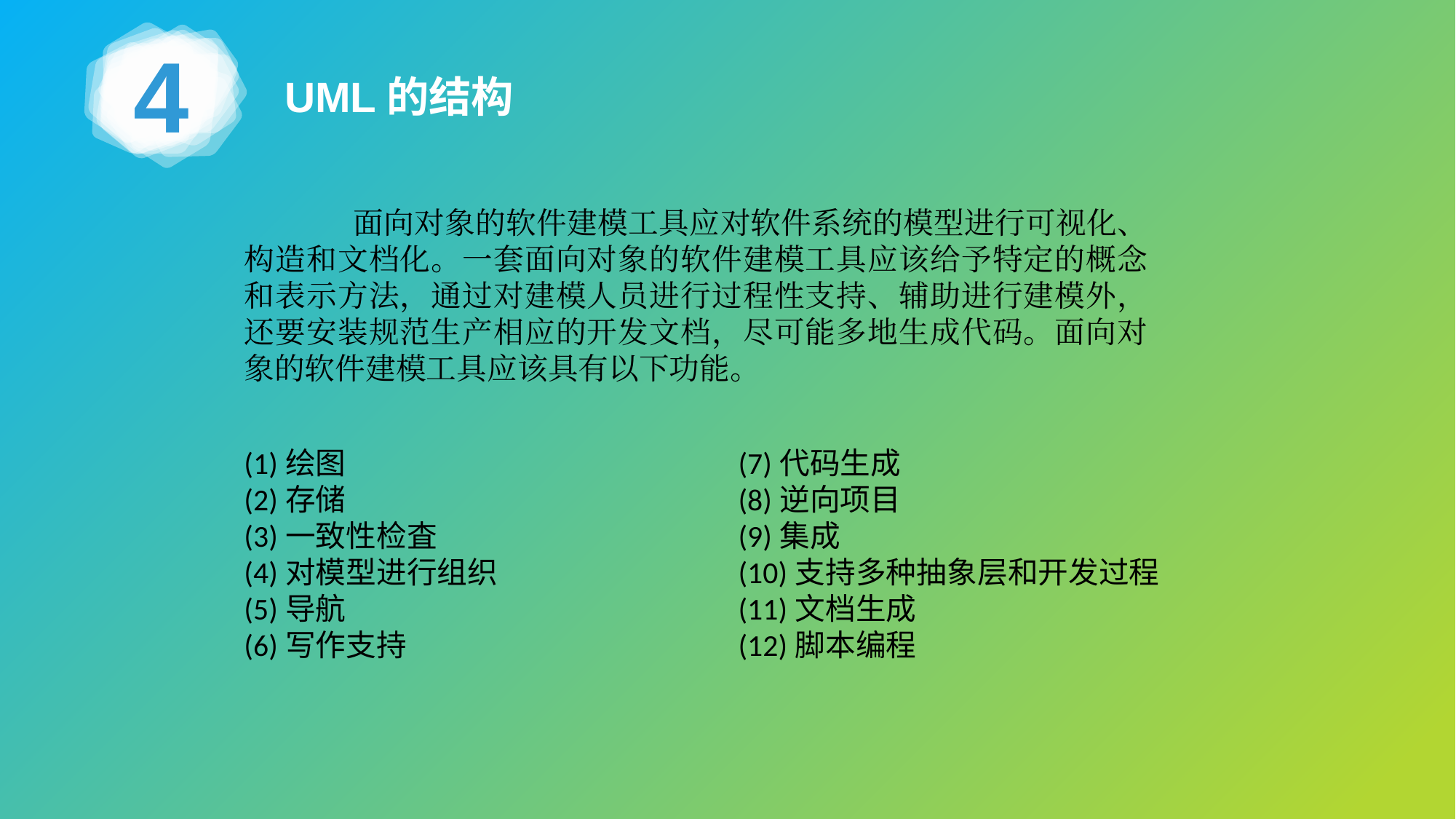

4

UML的结构
	面向对象的软件建模工具应对软件系统的模型进行可视化、构造和文档化。一套面向对象的软件建模工具应该给予特定的概念和表示方法，通过对建模人员进行过程性支持、辅助进行建模外，还要安装规范生产相应的开发文档，尽可能多地生成代码。面向对象的软件建模工具应该具有以下功能。
(1)绘图
(2)存储
(3)一致性检査
(4)对模型进行组织
(5)导航
(6)写作支持
(7)代码生成
(8)逆向项目
(9)集成
(10)支持多种抽象层和开发过程
(11)文档生成
(12)脚本编程